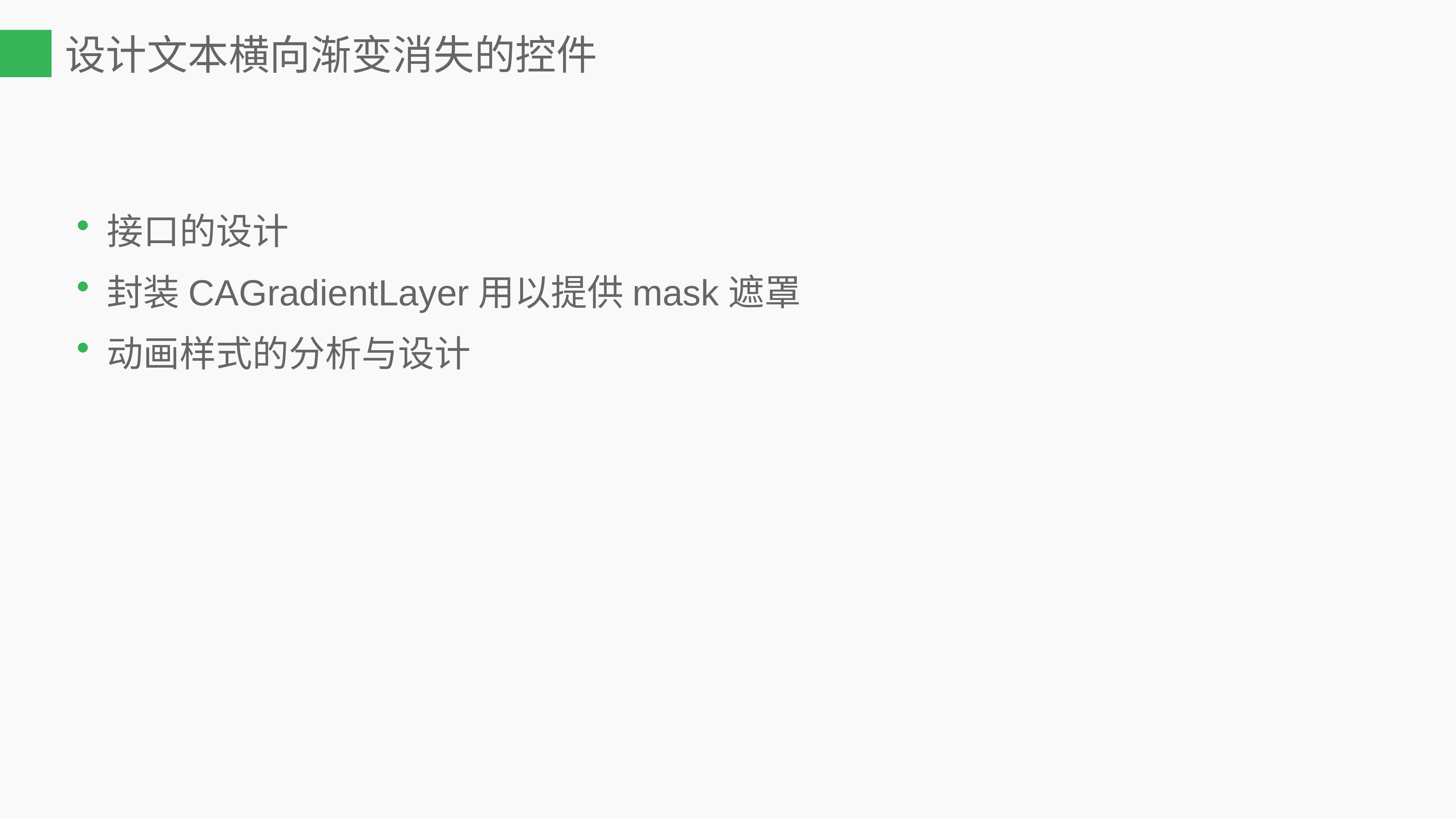

设计文本横向渐变消失的控件

接口的设计
封装CAGradientLayer用以提供mask遮罩
动画样式的分析与设计